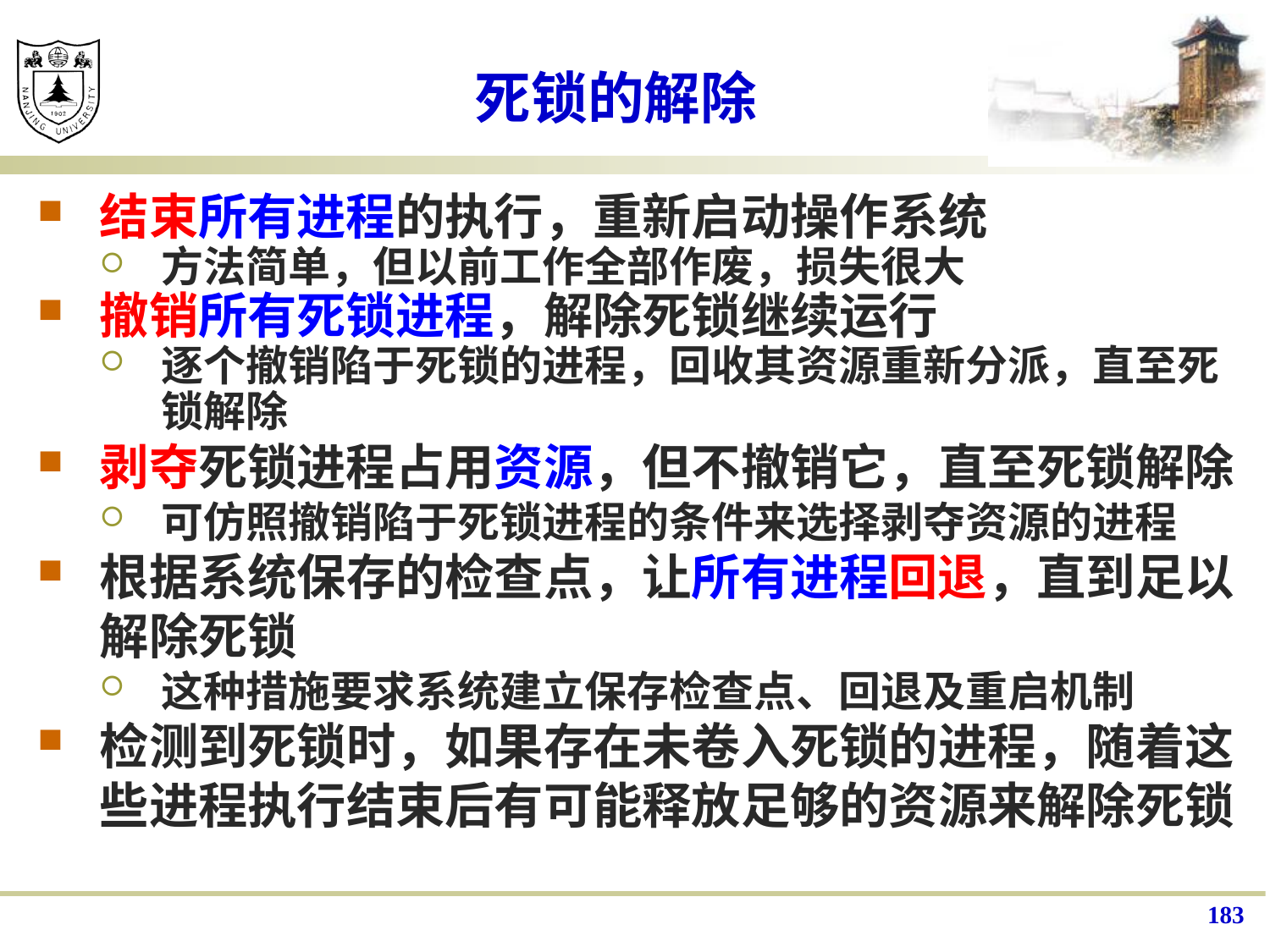

# 死锁的解除
结束所有进程的执行，重新启动操作系统
方法简单，但以前工作全部作废，损失很大
撤销所有死锁进程，解除死锁继续运行
逐个撤销陷于死锁的进程，回收其资源重新分派，直至死锁解除
剥夺死锁进程占用资源，但不撤销它，直至死锁解除
可仿照撤销陷于死锁进程的条件来选择剥夺资源的进程
根据系统保存的检查点，让所有进程回退，直到足以解除死锁
这种措施要求系统建立保存检查点、回退及重启机制
检测到死锁时，如果存在未卷入死锁的进程，随着这些进程执行结束后有可能释放足够的资源来解除死锁

183